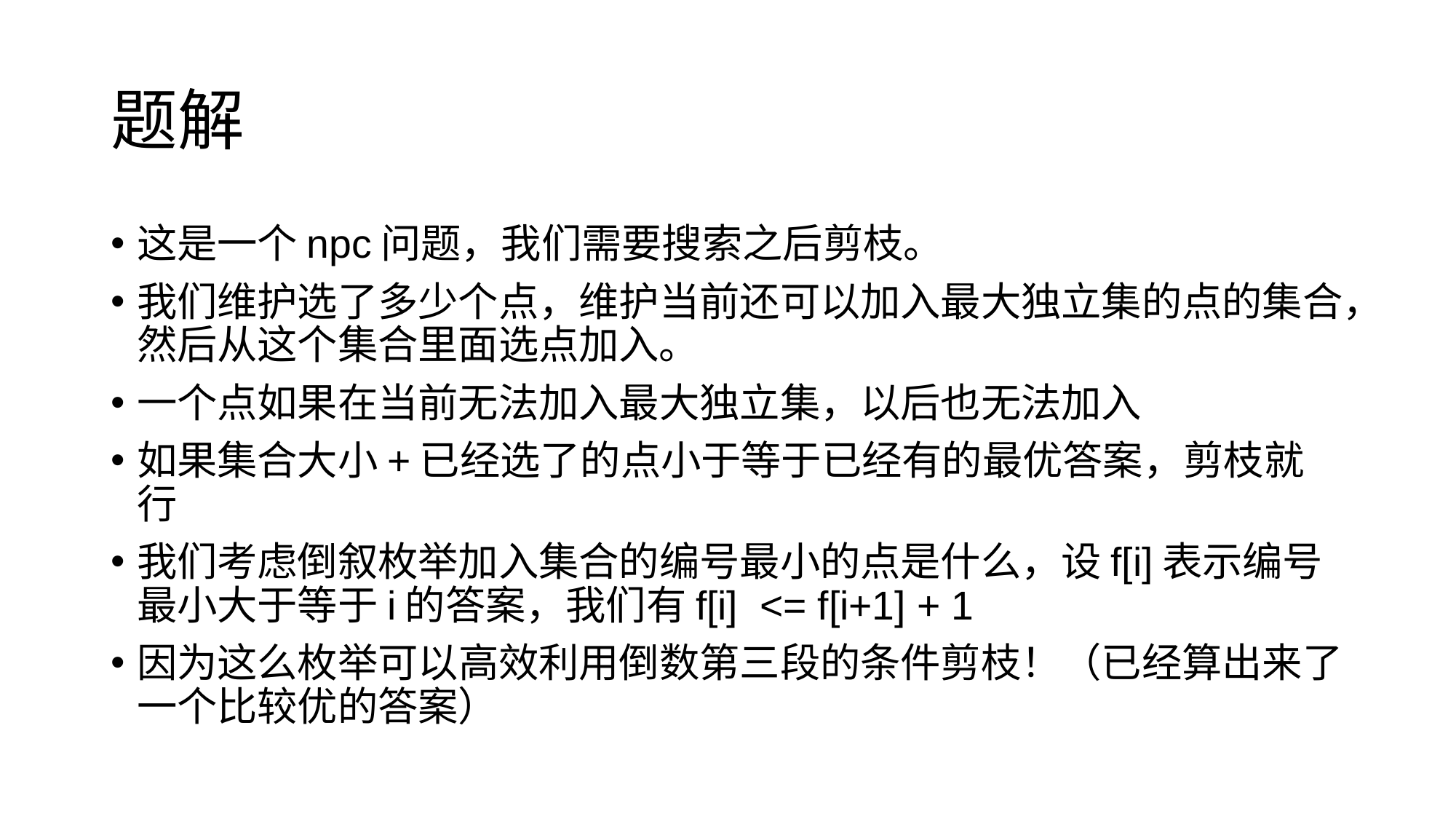

# 题解
这是一个npc问题，我们需要搜索之后剪枝。
我们维护选了多少个点，维护当前还可以加入最大独立集的点的集合，然后从这个集合里面选点加入。
一个点如果在当前无法加入最大独立集，以后也无法加入
如果集合大小+已经选了的点小于等于已经有的最优答案，剪枝就行
我们考虑倒叙枚举加入集合的编号最小的点是什么，设f[i]表示编号最小大于等于i的答案，我们有f[i]  <= f[i+1] + 1
因为这么枚举可以高效利用倒数第三段的条件剪枝！（已经算出来了一个比较优的答案）